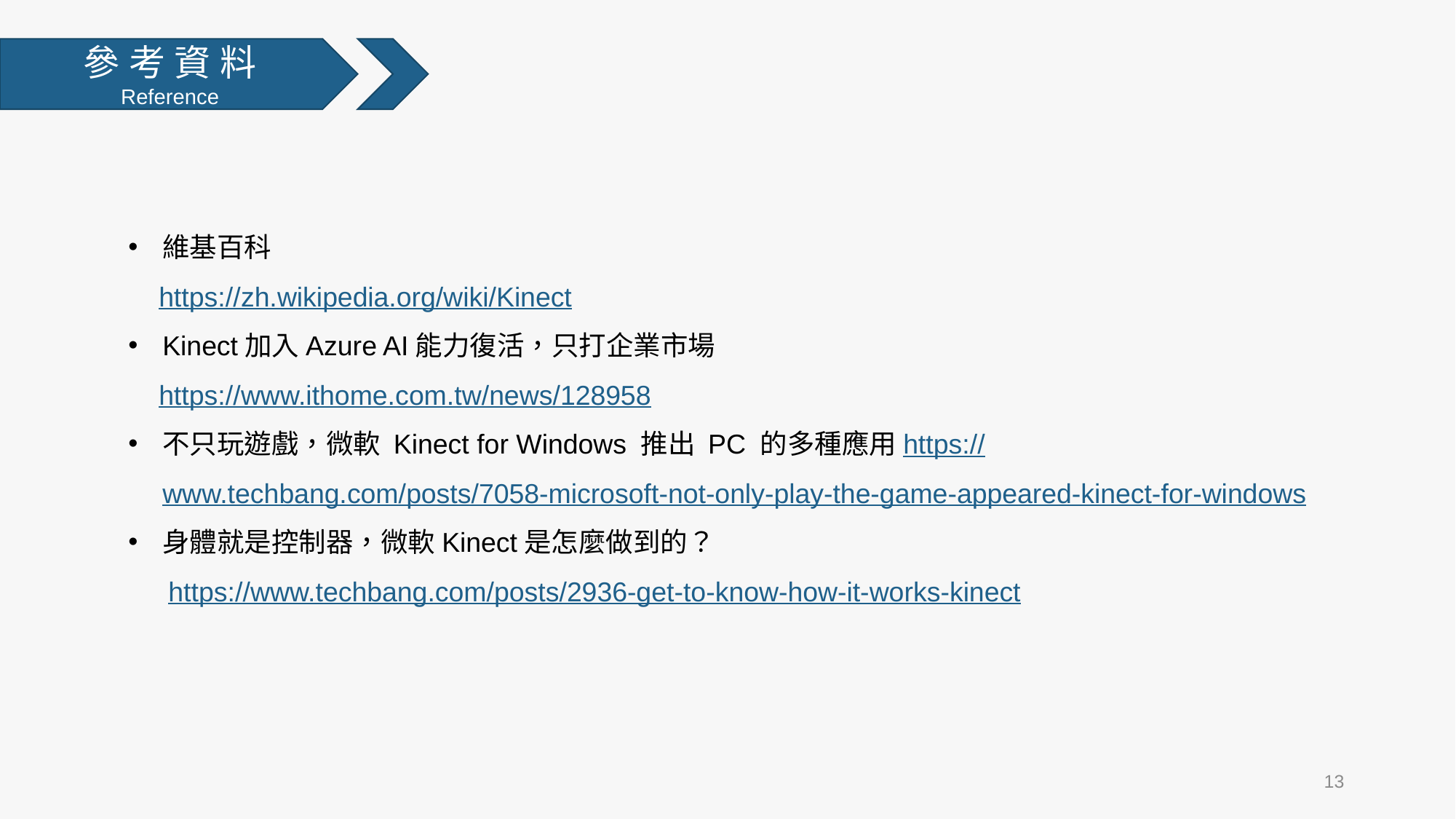

參考資料
Reference

維基百科
    https://zh.wikipedia.org/wiki/Kinect
Kinect加入Azure AI能力復活，只打企業市場
    https://www.ithome.com.tw/news/128958
不只玩遊戲，微軟 Kinect for Windows 推出 PC 的多種應用https://www.techbang.com/posts/7058-microsoft-not-only-play-the-game-appeared-kinect-for-windows
身體就是控制器，微軟Kinect是怎麼做到的？
　 https://www.techbang.com/posts/2936-get-to-know-how-it-works-kinect

13